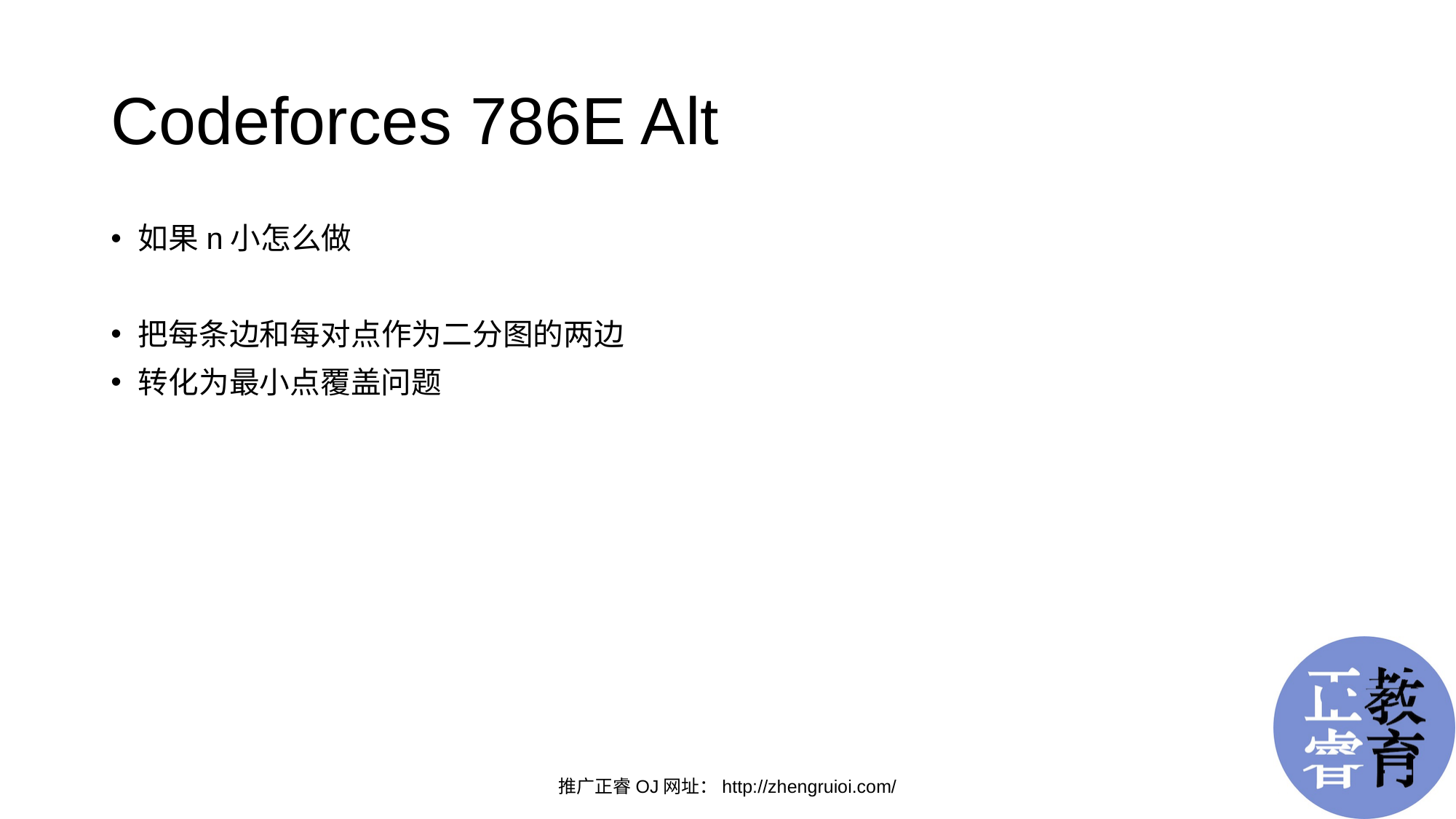

# Codeforces 786E Alt
如果n小怎么做

把每条边和每对点作为二分图的两边
转化为最小点覆盖问题